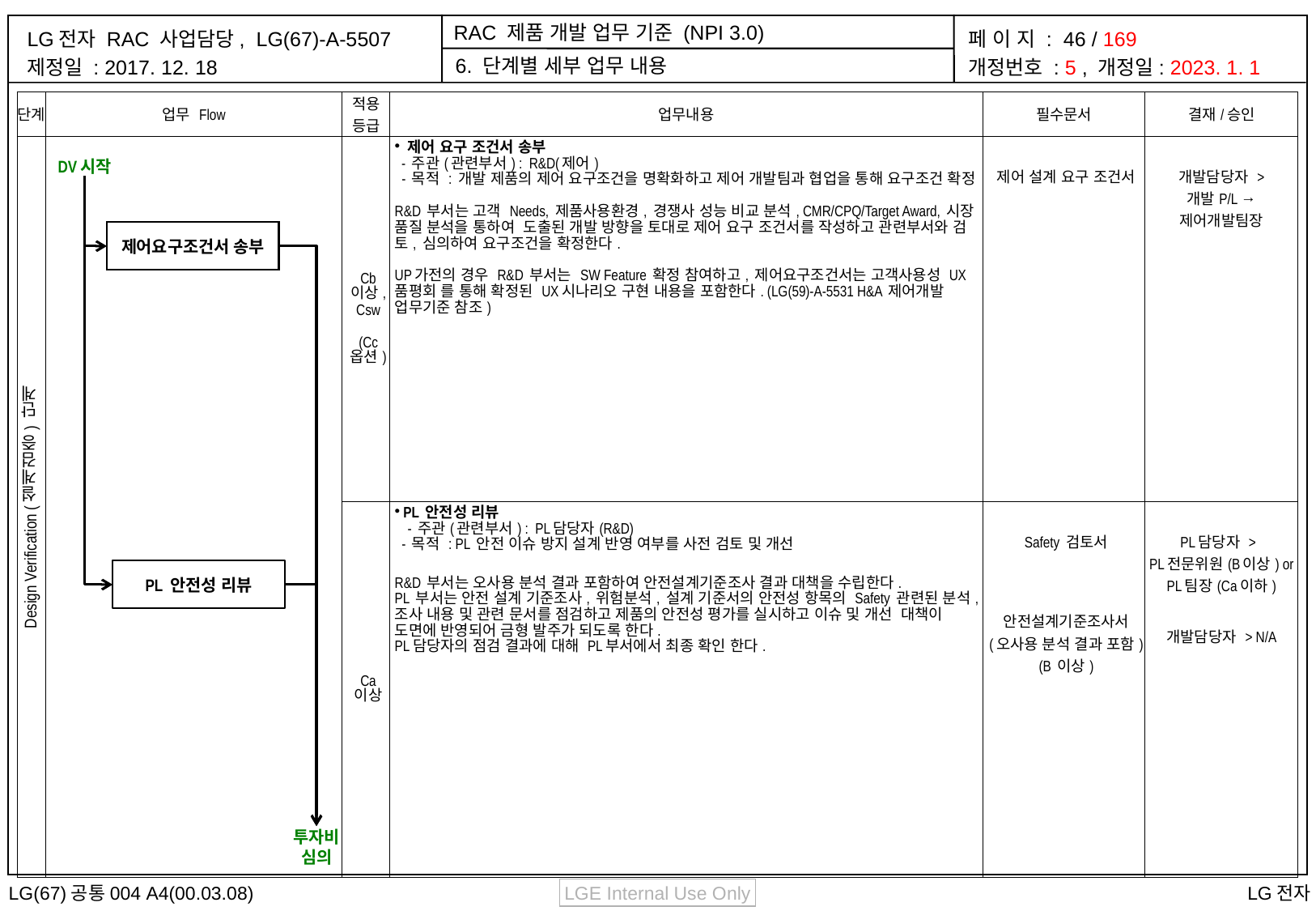

6. 단계별 세부 업무 내용
| 단계 | 업무 Flow | 적용 등급 | 업무내용 | 필수문서 | 결재/승인 |
| --- | --- | --- | --- | --- | --- |
| Design Verification (설계검증) 단계 |  | Cb 이상, Csw (Cc 옵션) | 제어 요구 조건서 송부 - 주관(관련부서) : R&D(제어) - 목적 : 개발 제품의 제어 요구조건을 명확화하고 제어 개발팀과 협업을 통해 요구조건 확정 R&D 부서는 고객 Needs, 제품사용환경, 경쟁사 성능 비교 분석, CMR/CPQ/Target Award, 시장 품질 분석을 통하여 도출된 개발 방향을 토대로 제어 요구 조건서를 작성하고 관련부서와 검토, 심의하여 요구조건을 확정한다. UP가전의 경우 R&D 부서는 SW Feature 확정 참여하고, 제어요구조건서는 고객사용성 UX품평회 를 통해 확정된 UX시나리오 구현 내용을 포함한다. (LG(59)-A-5531 H&A 제어개발 업무기준 참조) | 제어 설계 요구 조건서 | 개발담당자 > 개발P/L → 제어개발팀장 |
|  |  | Ca 이상 | PL 안전성 리뷰 - 주관(관련부서) : PL담당자(R&D) - 목적 : PL 안전 이슈 방지 설계 반영 여부를 사전 검토 및 개선 R&D 부서는 오사용 분석 결과 포함하여 안전설계기준조사 결과 대책을 수립한다. PL 부서는 안전 설계 기준조사, 위험분석, 설계 기준서의 안전성 항목의 Safety 관련된 분석, 조사 내용 및 관련 문서를 점검하고 제품의 안전성 평가를 실시하고 이슈 및 개선 대책이 도면에 반영되어 금형 발주가 되도록 한다. PL담당자의 점검 결과에 대해 PL부서에서 최종 확인 한다. | Safety 검토서 안전설계기준조사서 (오사용 분석 결과 포함) (B 이상) | PL담당자 > PL전문위원(B이상) or PL팀장(Ca이하) 개발담당자 > N/A |
DV시작
제어요구조건서 송부
PL 안전성 리뷰
투자비
심의